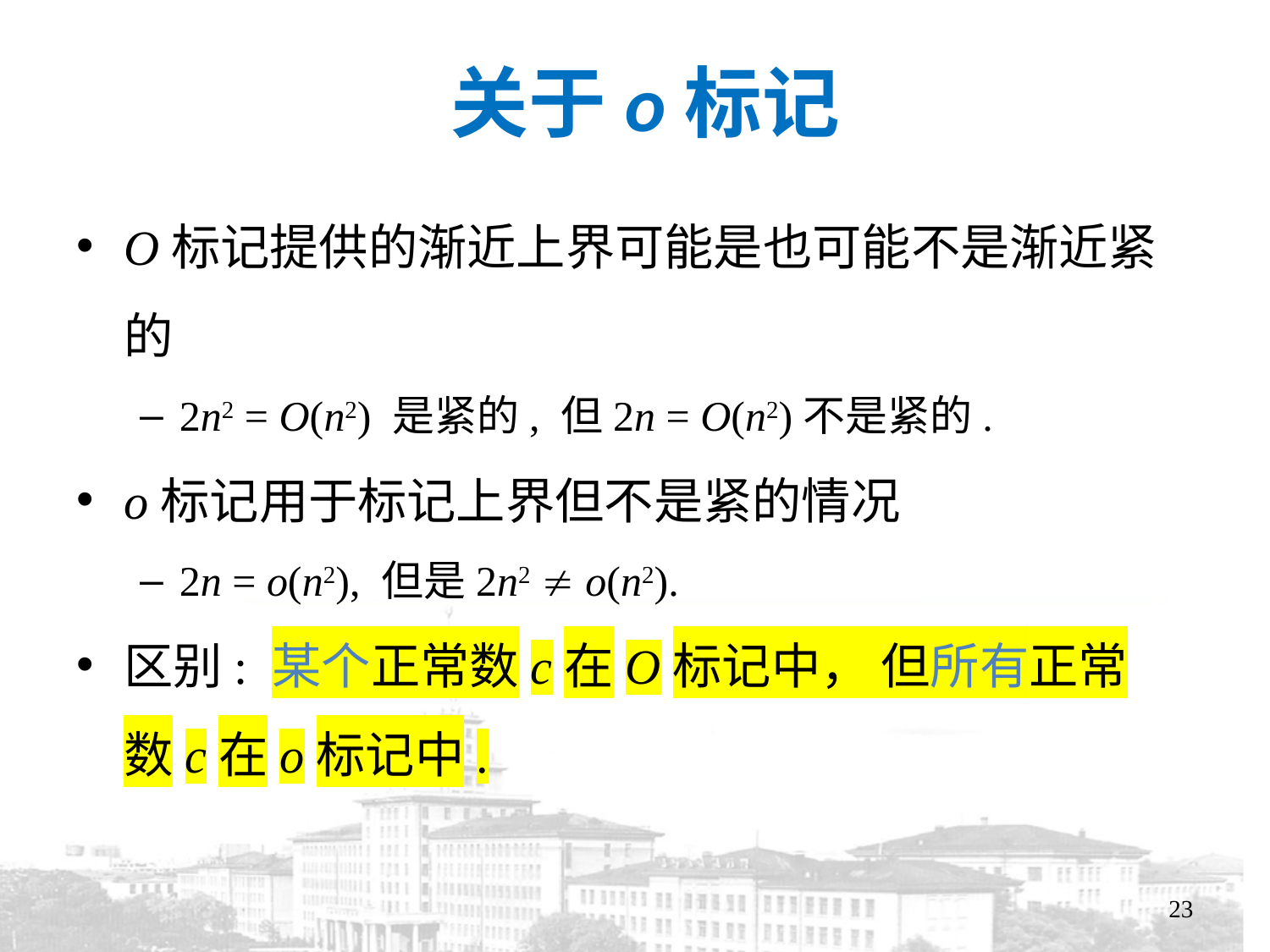

# 关于o标记
O标记提供的渐近上界可能是也可能不是渐近紧的
2n2 = O(n2) 是紧的, 但2n = O(n2)不是紧的.
o标记用于标记上界但不是紧的情况
2n = o(n2), 但是2n2 ≠ o(n2).
区别: 某个正常数c在O标记中， 但所有正常数c在o标记中.
23